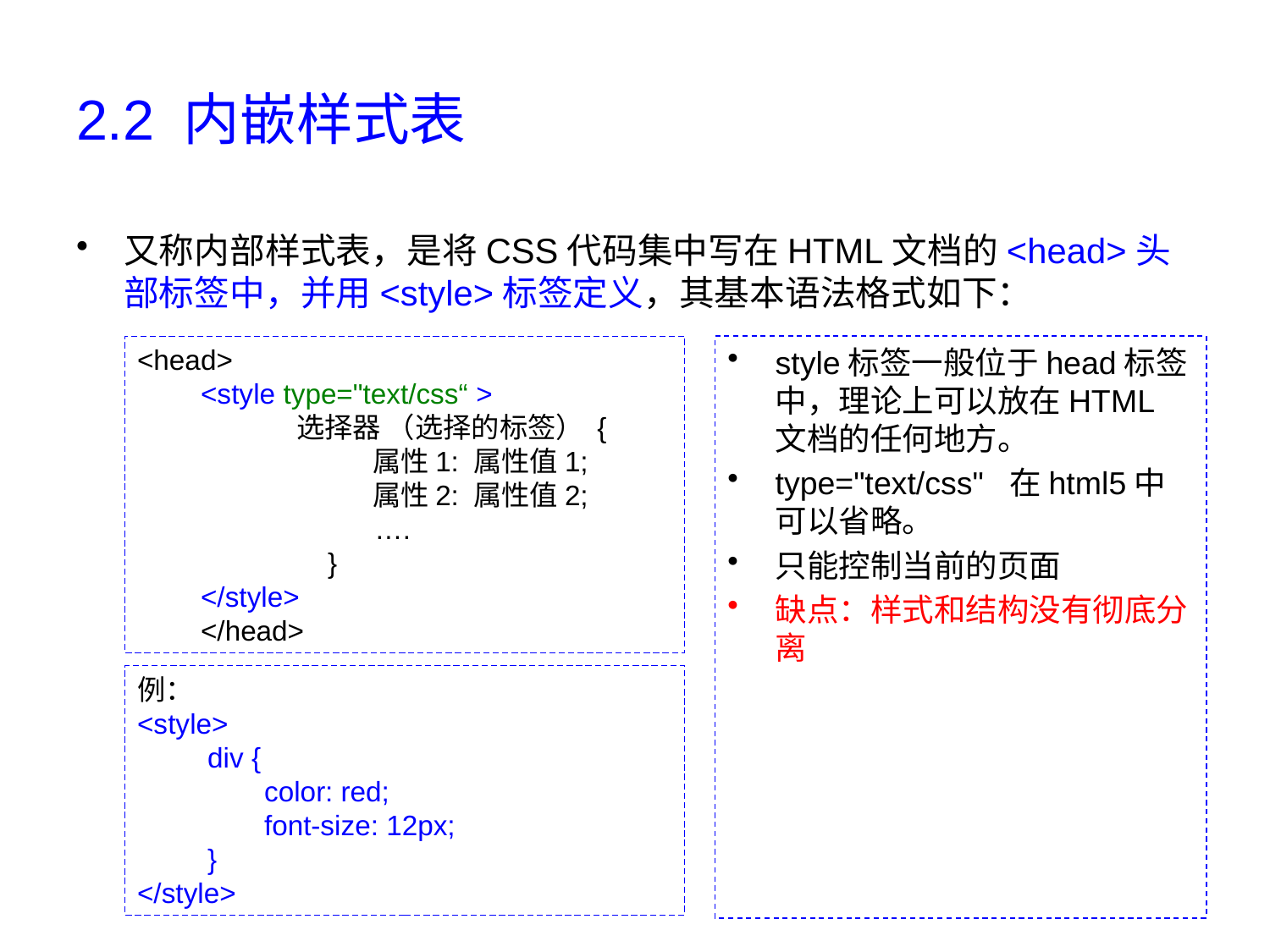

# 2.2 内嵌样式表
又称内部样式表，是将CSS代码集中写在HTML文档的<head>头部标签中，并用<style>标签定义，其基本语法格式如下：

<head>
<style type="text/css“ >
    选择器 （选择的标签） {
      属性1: 属性值1;
      属性2: 属性值2;
      ….
}
</style>
</head>
style标签一般位于head标签中，理论上可以放在HTML文档的任何地方。
type="text/css"  在html5中可以省略。
只能控制当前的页面
缺点：样式和结构没有彻底分离
例：
<style>
         div {
	color: red;
	font-size: 12px;
         }
</style>